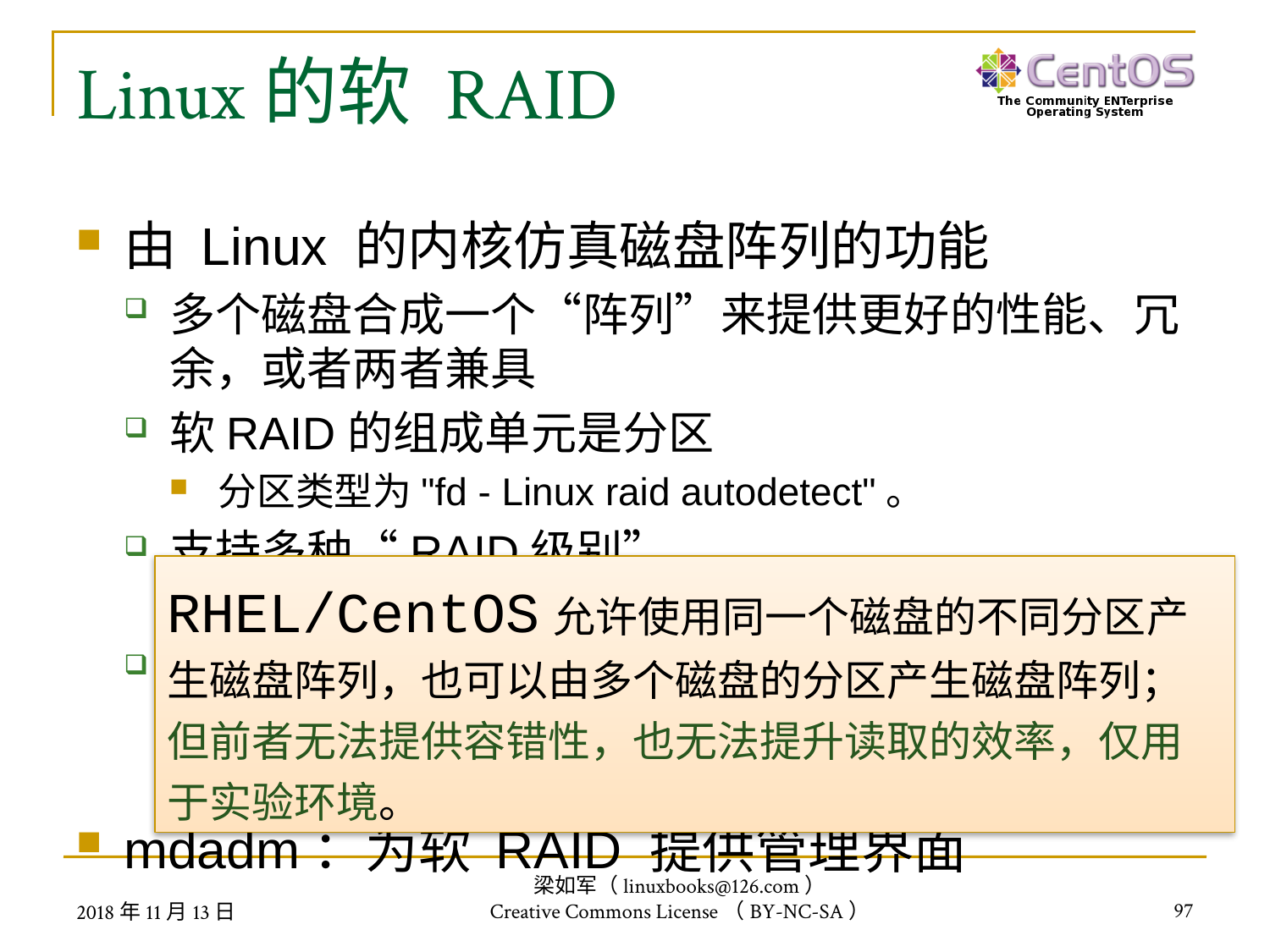

# Linux的软 RAID
由 Linux 的内核仿真磁盘阵列的功能
多个磁盘合成一个“阵列”来提供更好的性能、冗余，或者两者兼具
软RAID的组成单元是分区
分区类型为"fd - Linux raid autodetect"。
支持多种“RAID级别”
包括RAID0、RAID1和RAID5
使用多重磁盘设备（Multiple Disk Device ，MD）
设备名称为 /dev/mdX（X范围为0～31）
mdadm：为软 RAID 提供管理界面
RHEL/CentOS允许使用同一个磁盘的不同分区产生磁盘阵列，也可以由多个磁盘的分区产生磁盘阵列；但前者无法提供容错性，也无法提升读取的效率，仅用于实验环境。
梁如军（linuxbooks@126.com）
Creative Commons License（BY-NC-SA）
2018年11月13日
97